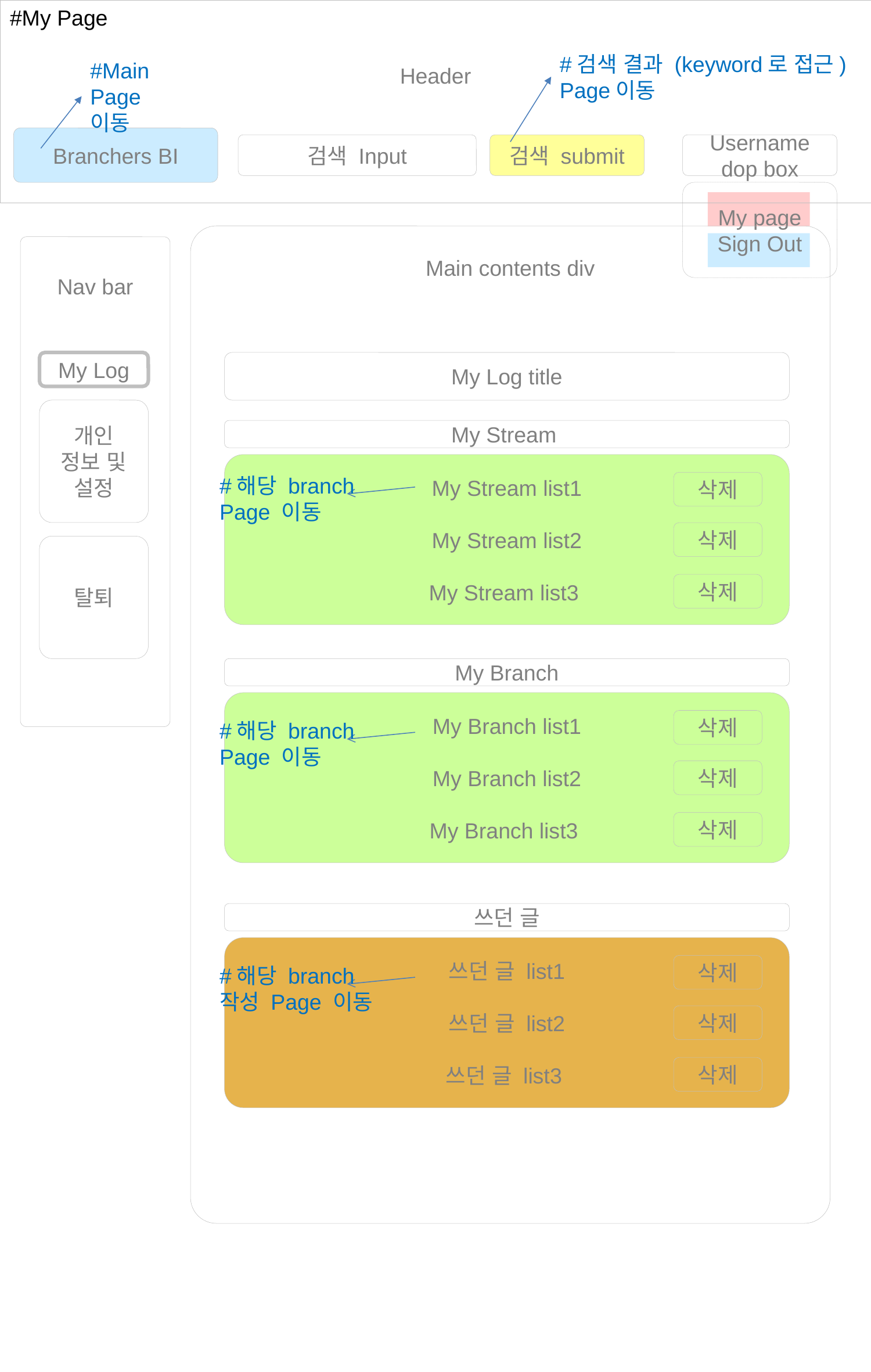

Header

#My Page
#검색 결과 (keyword로 접근) Page이동
#Main Page이동
Branchers BI
검색 Input
검색 submit
Username dop box
My page
Sign Out

Main contents div

Nav bar

My Log
My Log title
개인
정보 및 설정
My Stream
My Stream list1

My Stream list2

My Stream list3
#해당 branch
Page 이동
삭제
삭제
탈퇴
삭제
My Branch
My Branch list1

My Branch list2

My Branch list3
삭제
#해당 branch
Page 이동
삭제
삭제
쓰던 글
쓰던 글 list1

쓰던 글 list2

쓰던 글 list3
삭제
#해당 branch
작성 Page 이동
삭제
삭제